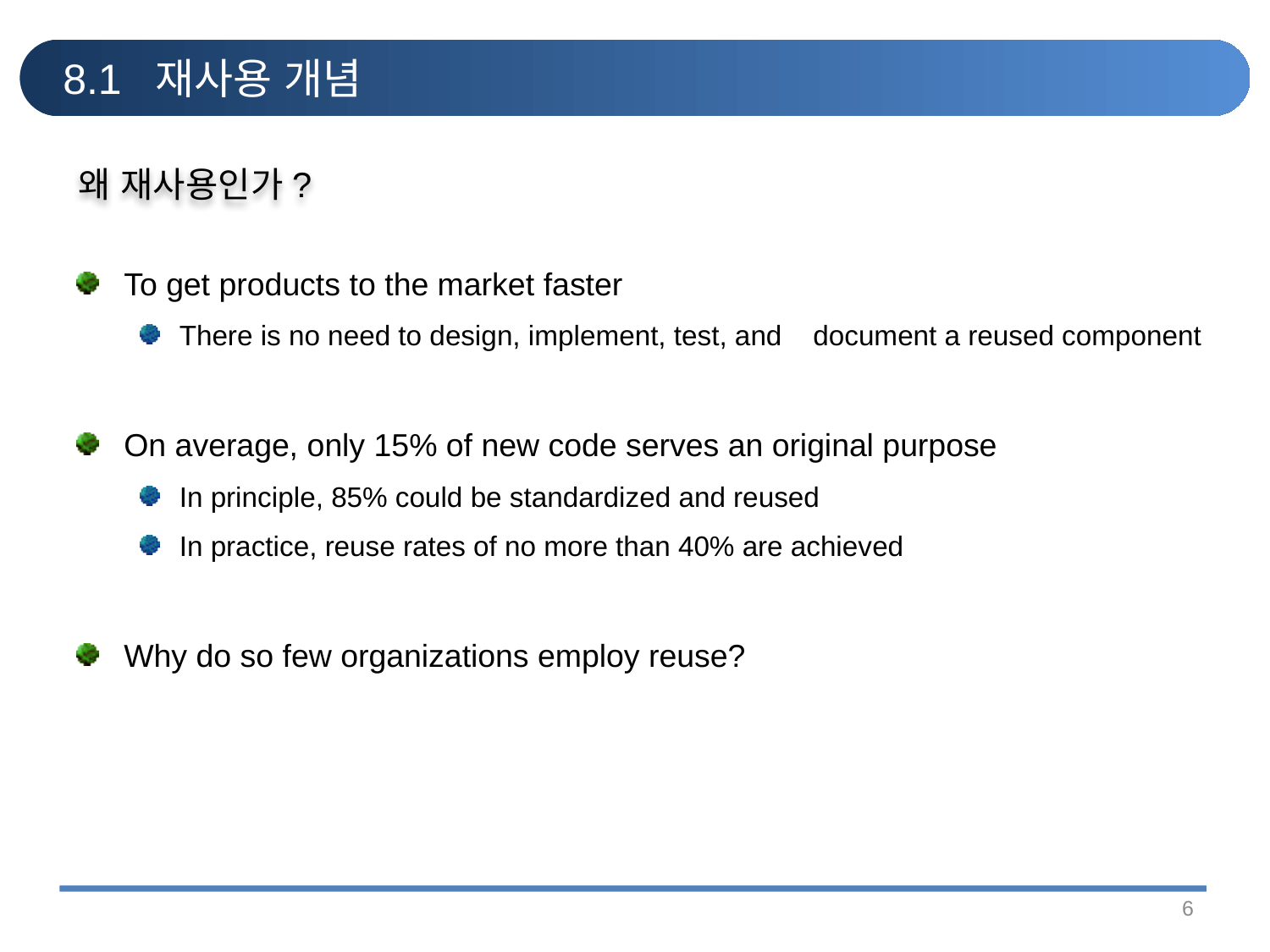

# 8.1  재사용 개념
왜 재사용인가?
To get products to the market faster
There is no need to design, implement, test, and    document a reused component

On average, only 15% of new code serves an original purpose
In principle, 85% could be standardized and reused
In practice, reuse rates of no more than 40% are achieved

Why do so few organizations employ reuse?
6